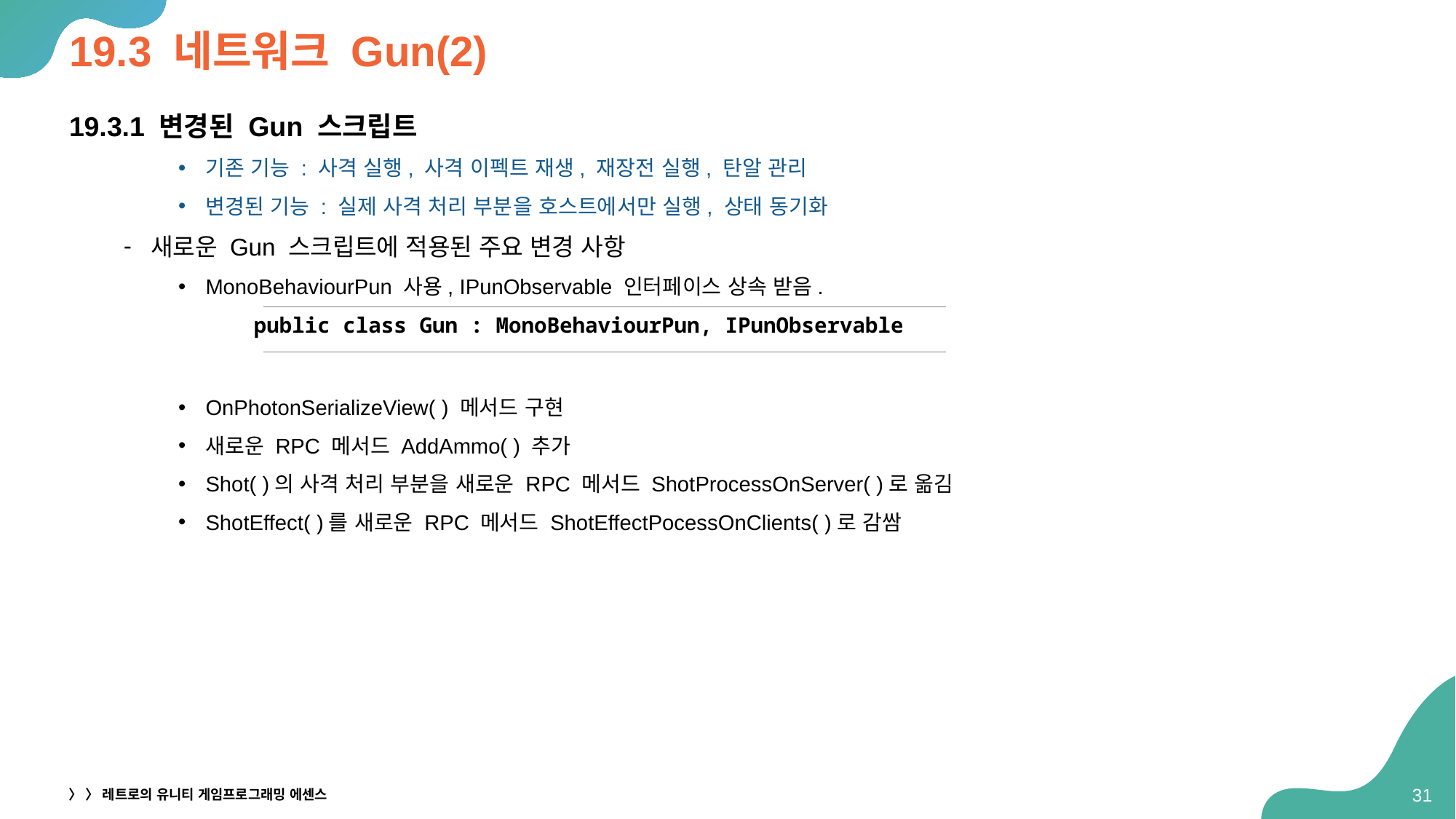

# 19.3 네트워크 Gun(2)
19.3.1 변경된 Gun 스크립트
기존 기능 : 사격 실행, 사격 이펙트 재생, 재장전 실행, 탄알 관리
변경된 기능 : 실제 사격 처리 부분을 호스트에서만 실행, 상태 동기화
새로운 Gun 스크립트에 적용된 주요 변경 사항
MonoBehaviourPun 사용, IPunObservable 인터페이스 상속 받음.
                public class Gun : MonoBehaviourPun, IPunObservable

OnPhotonSerializeView( ) 메서드 구현
새로운 RPC 메서드 AddAmmo( ) 추가
Shot( )의 사격 처리 부분을 새로운 RPC 메서드 ShotProcessOnServer( )로 옮김
ShotEffect( )를 새로운 RPC 메서드 ShotEffectPocessOnClients( )로 감쌈
31